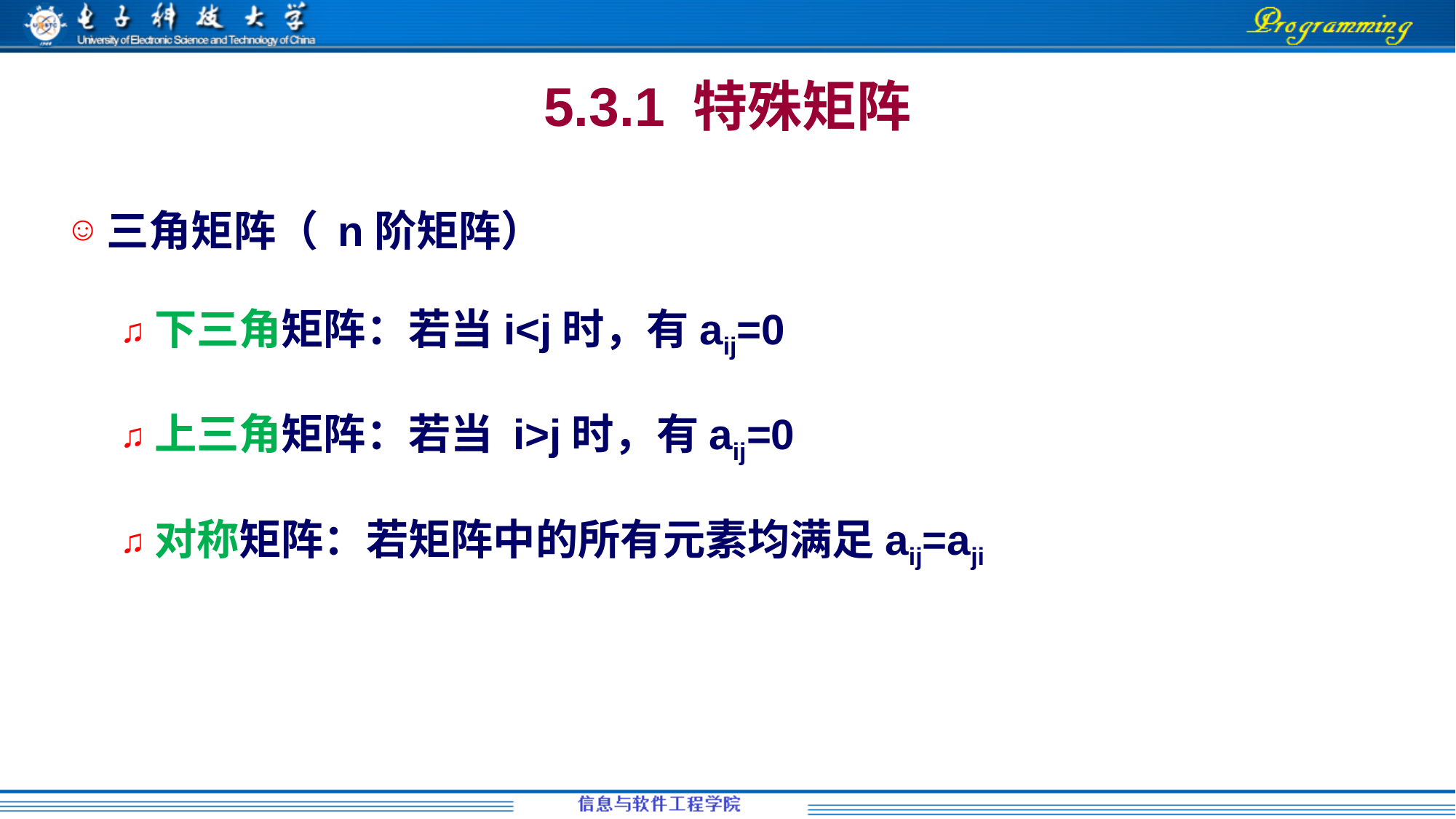

# 5.3.1 特殊矩阵
三角矩阵（ n阶矩阵）
下三角矩阵：若当i<j时，有aij=0
上三角矩阵：若当 i>j时，有aij=0
对称矩阵：若矩阵中的所有元素均满足aij=aji